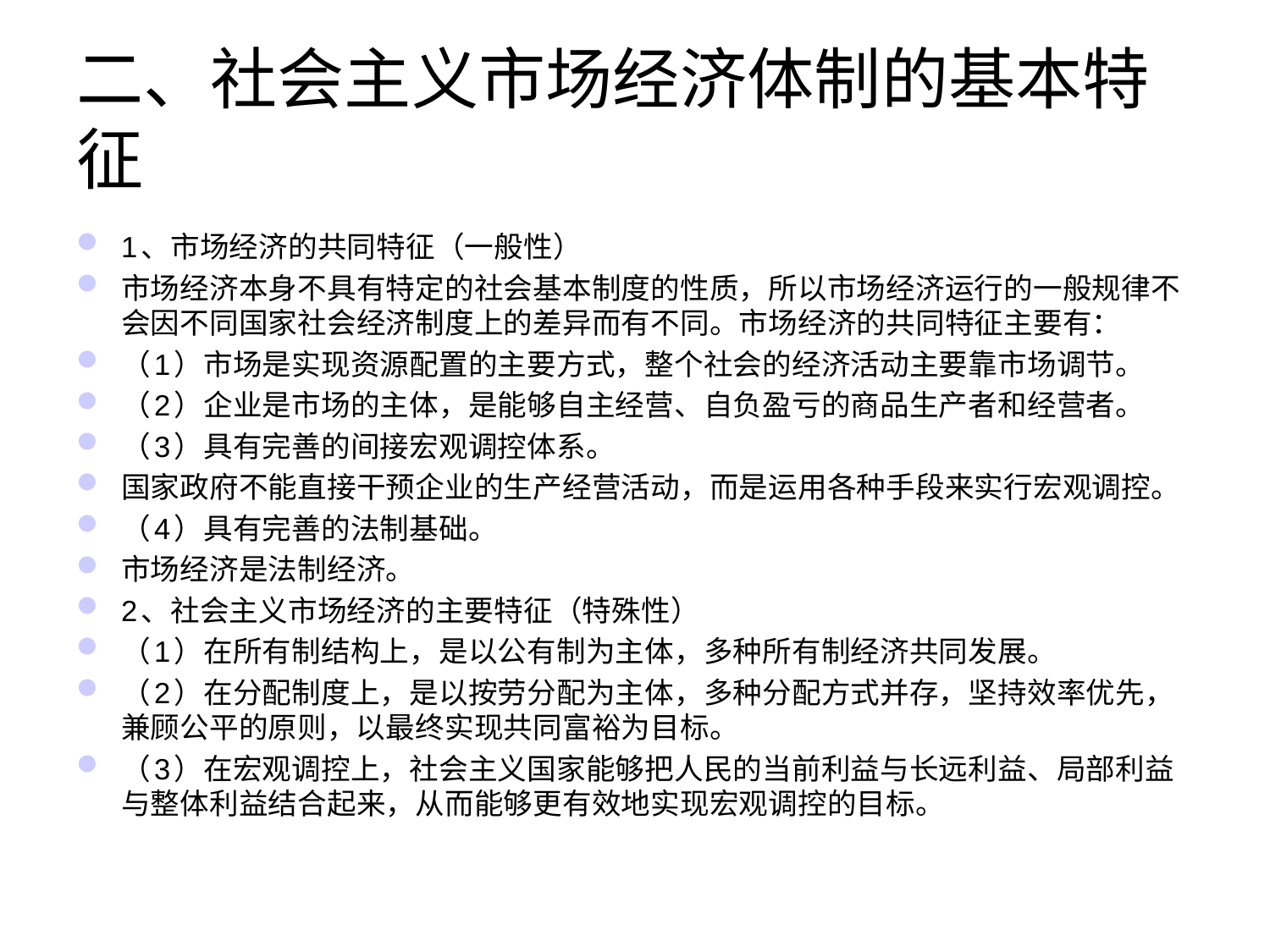

# 二、社会主义市场经济体制的基本特征
1、市场经济的共同特征（一般性）
市场经济本身不具有特定的社会基本制度的性质，所以市场经济运行的一般规律不会因不同国家社会经济制度上的差异而有不同。市场经济的共同特征主要有：
（1）市场是实现资源配置的主要方式，整个社会的经济活动主要靠市场调节。
（2）企业是市场的主体，是能够自主经营、自负盈亏的商品生产者和经营者。
（3）具有完善的间接宏观调控体系。
国家政府不能直接干预企业的生产经营活动，而是运用各种手段来实行宏观调控。
（4）具有完善的法制基础。
市场经济是法制经济。
2、社会主义市场经济的主要特征（特殊性）
（1）在所有制结构上，是以公有制为主体，多种所有制经济共同发展。
（2）在分配制度上，是以按劳分配为主体，多种分配方式并存，坚持效率优先，兼顾公平的原则，以最终实现共同富裕为目标。
（3）在宏观调控上，社会主义国家能够把人民的当前利益与长远利益、局部利益与整体利益结合起来，从而能够更有效地实现宏观调控的目标。